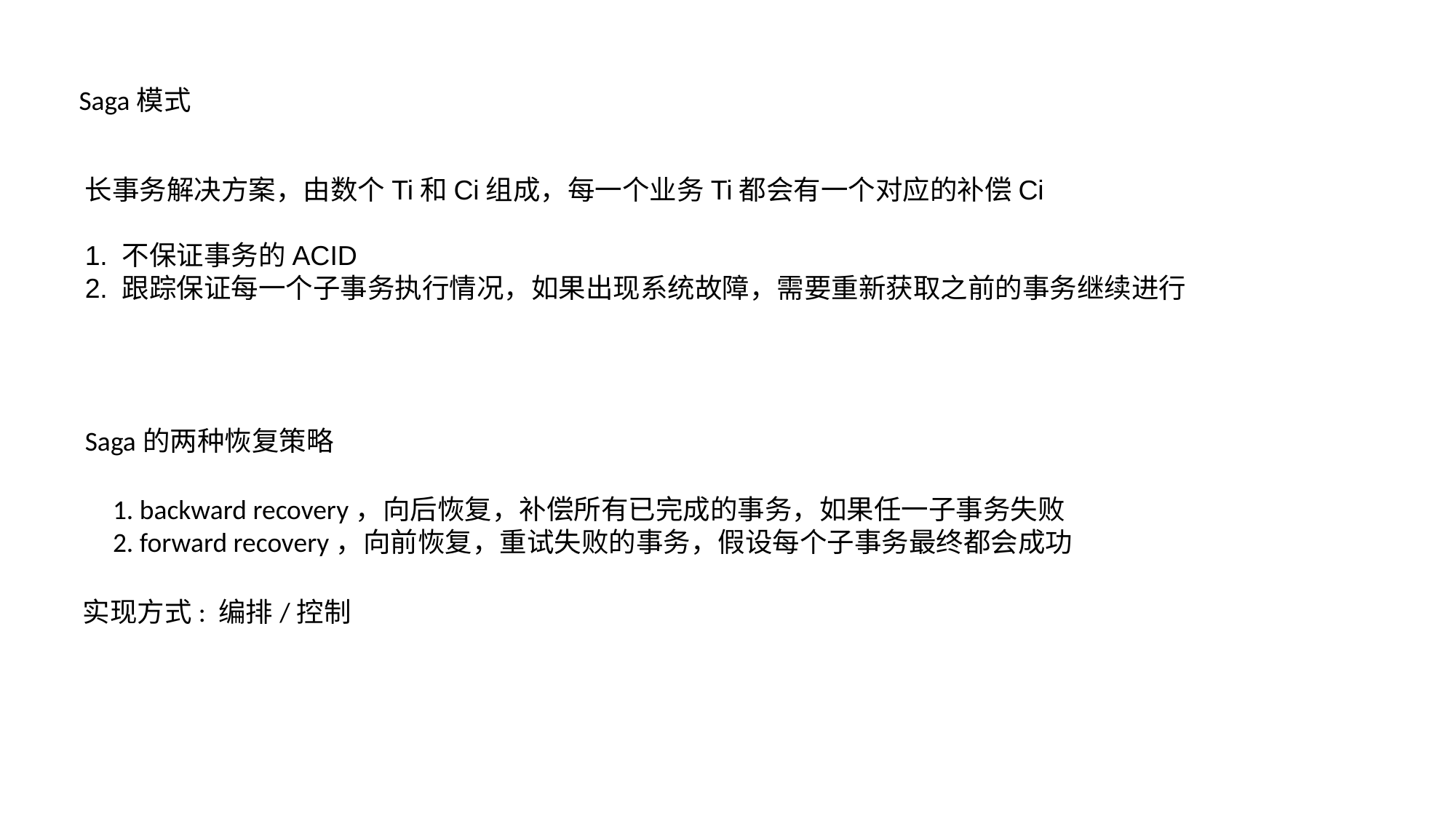

Saga模式
长事务解决方案，由数个Ti和Ci组成，每一个业务Ti都会有一个对应的补偿Ci

1. 不保证事务的ACID
2. 跟踪保证每一个子事务执行情况，如果出现系统故障，需要重新获取之前的事务继续进行
Saga的两种恢复策略
1. backward recovery，向后恢复，补偿所有已完成的事务，如果任一子事务失败
2. forward recovery，向前恢复，重试失败的事务，假设每个子事务最终都会成功
实现方式: 编排/控制